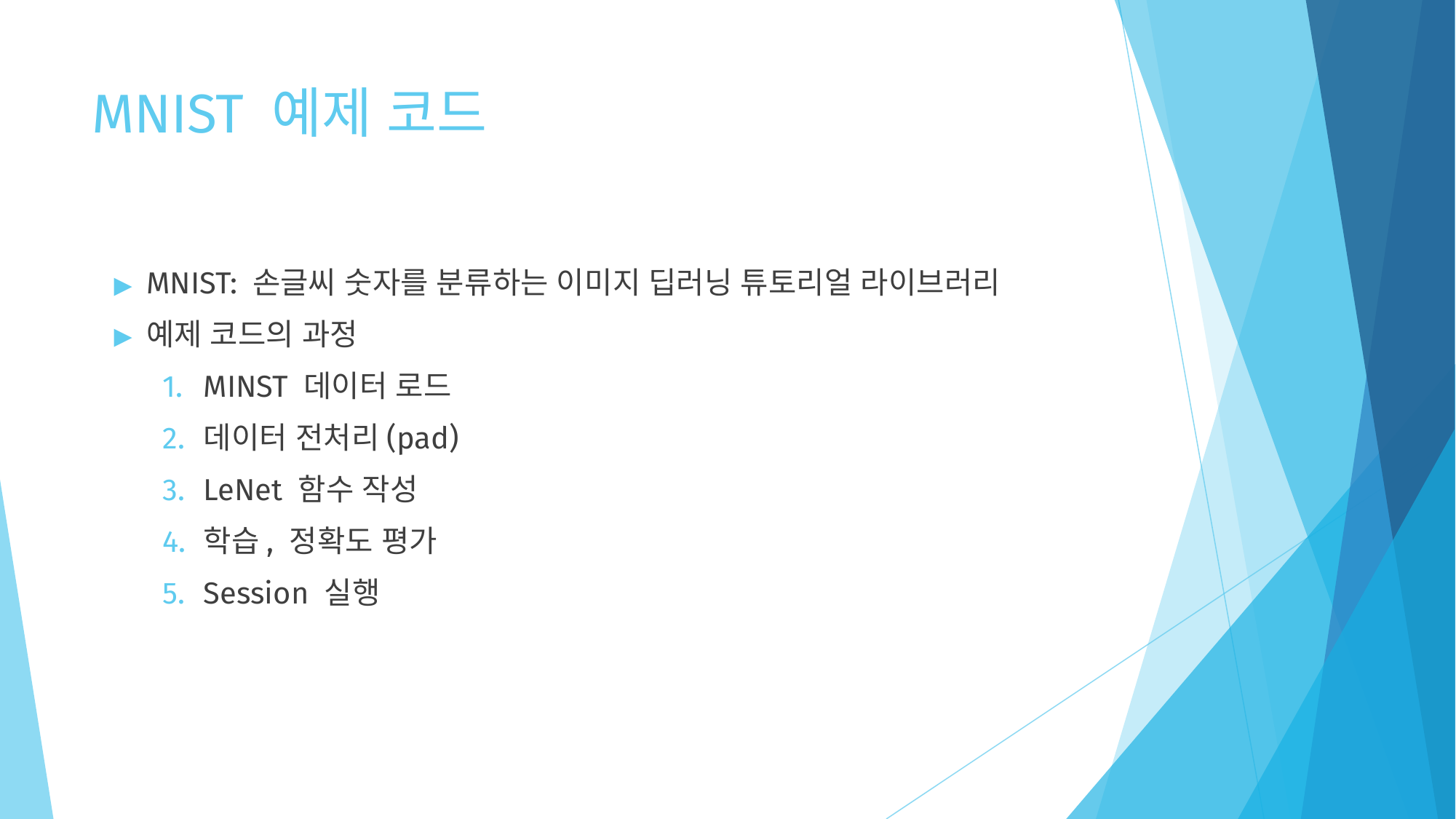

# MNIST 예제 코드
MNIST: 손글씨 숫자를 분류하는 이미지 딥러닝 튜토리얼 라이브러리
예제 코드의 과정
MINST 데이터 로드
데이터 전처리(pad)
LeNet 함수 작성
학습, 정확도 평가
Session 실행